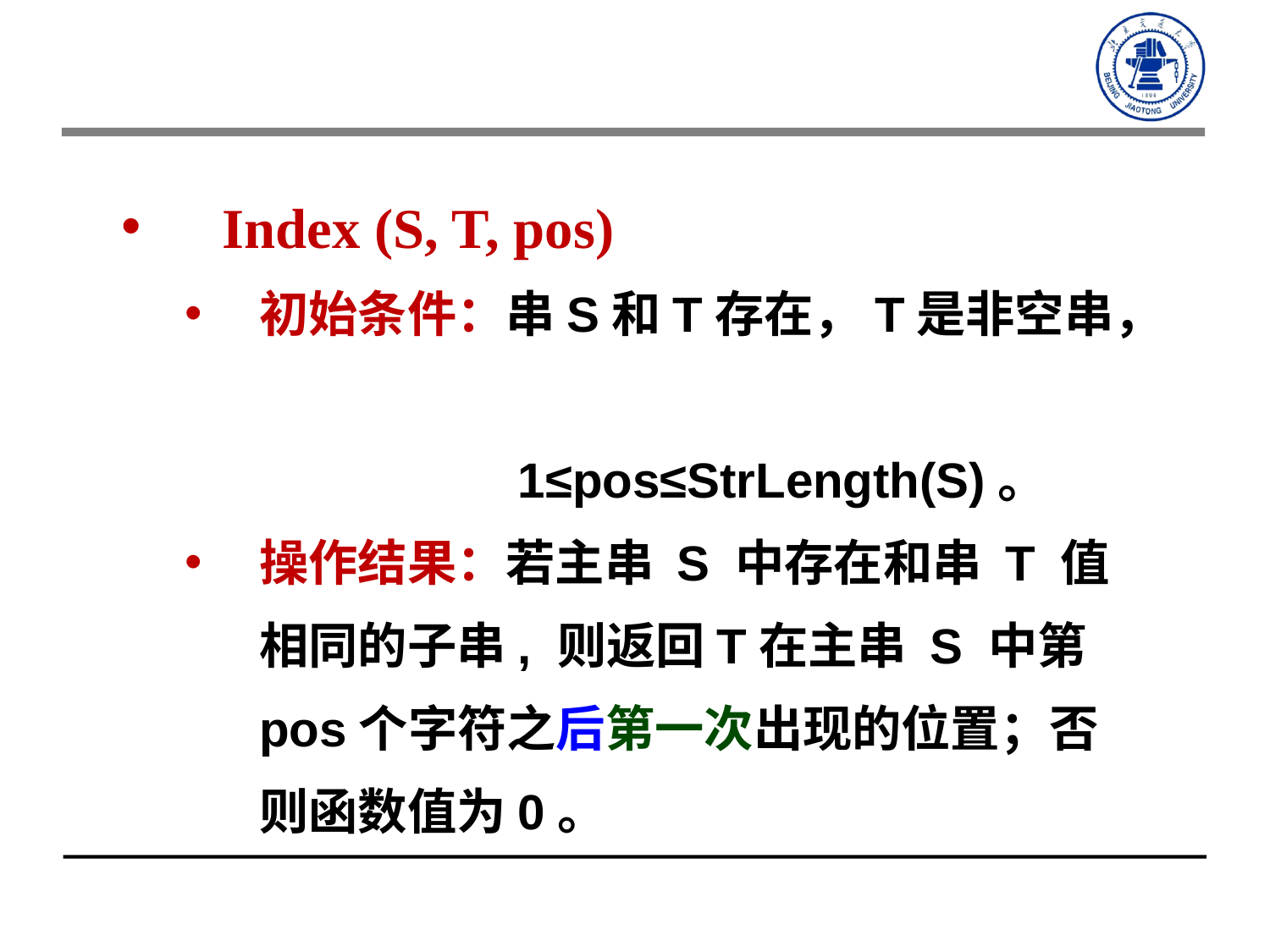

Index (S, T, pos)
初始条件：串S和T存在，T是非空串，
                      1≤pos≤StrLength(S)。
操作结果：若主串 S 中存在和串 T 值相同的子串, 则返回T在主串 S 中第pos个字符之后第一次出现的位置；否则函数值为0。